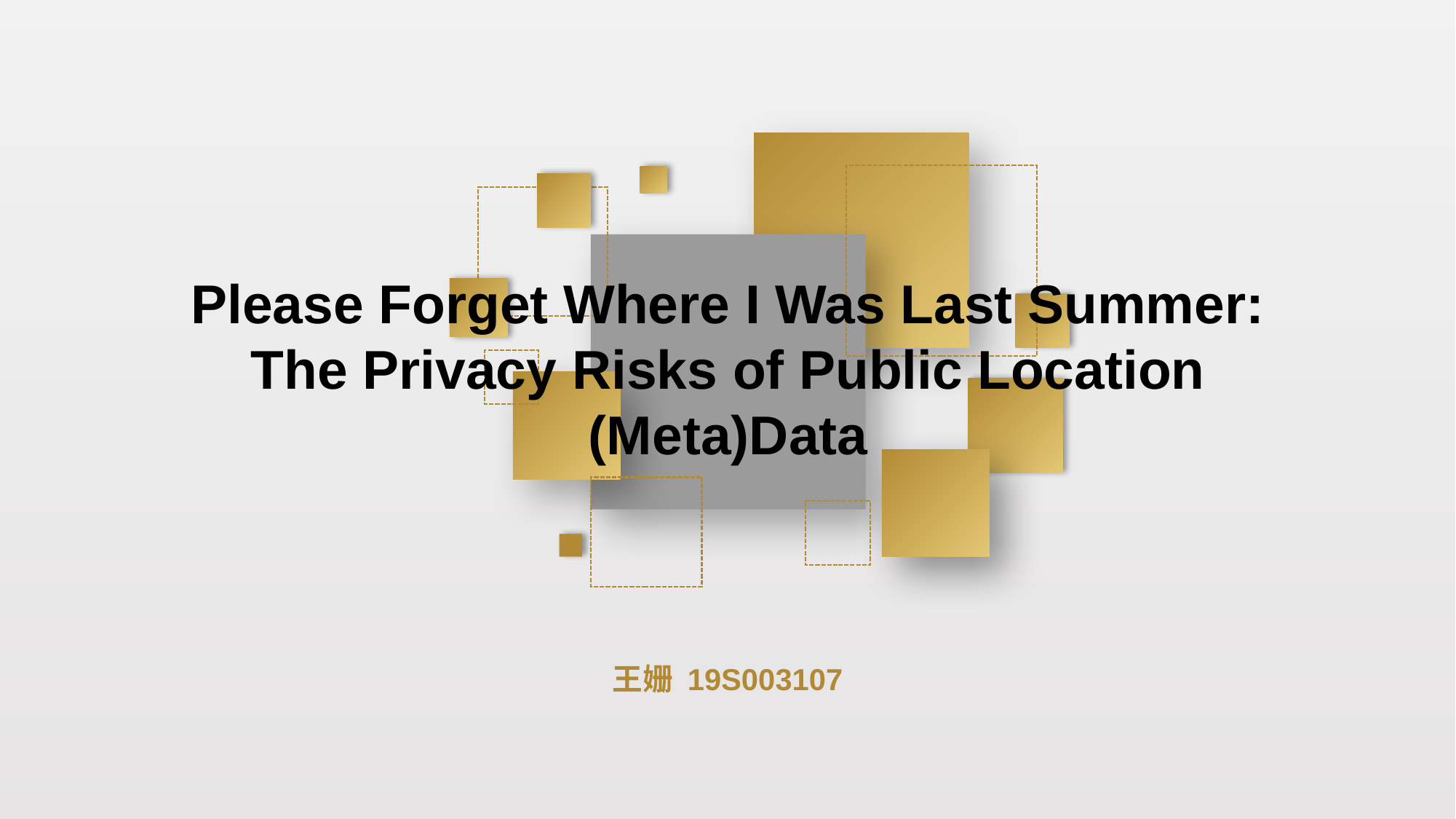

Please Forget Where I Was Last Summer:
The Privacy Risks of Public Location (Meta)Data

王姗 19S003107